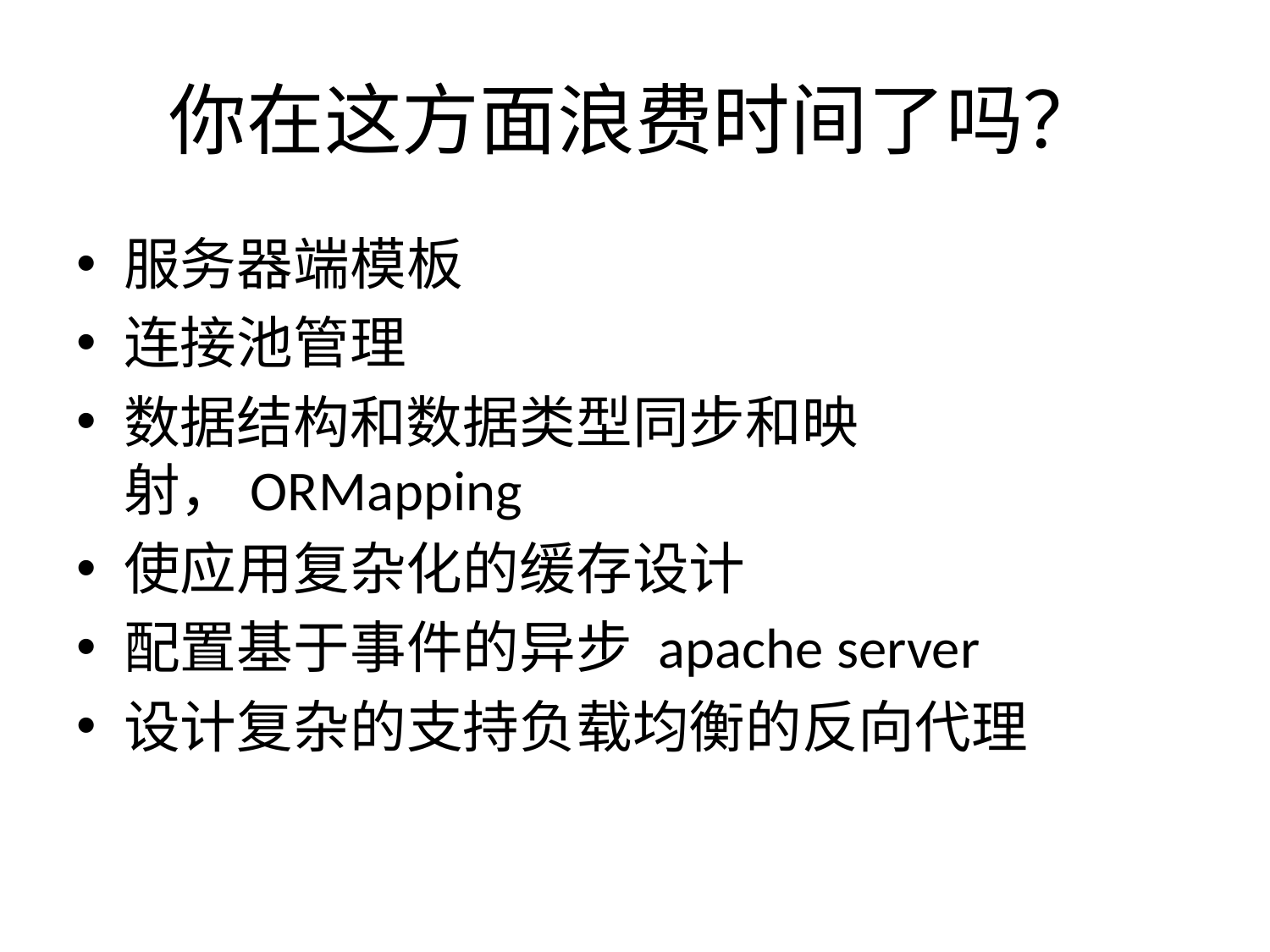

# 你在这方面浪费时间了吗？
服务器端模板
连接池管理
数据结构和数据类型同步和映射，ORMapping
使应用复杂化的缓存设计
配置基于事件的异步 apache server
设计复杂的支持负载均衡的反向代理